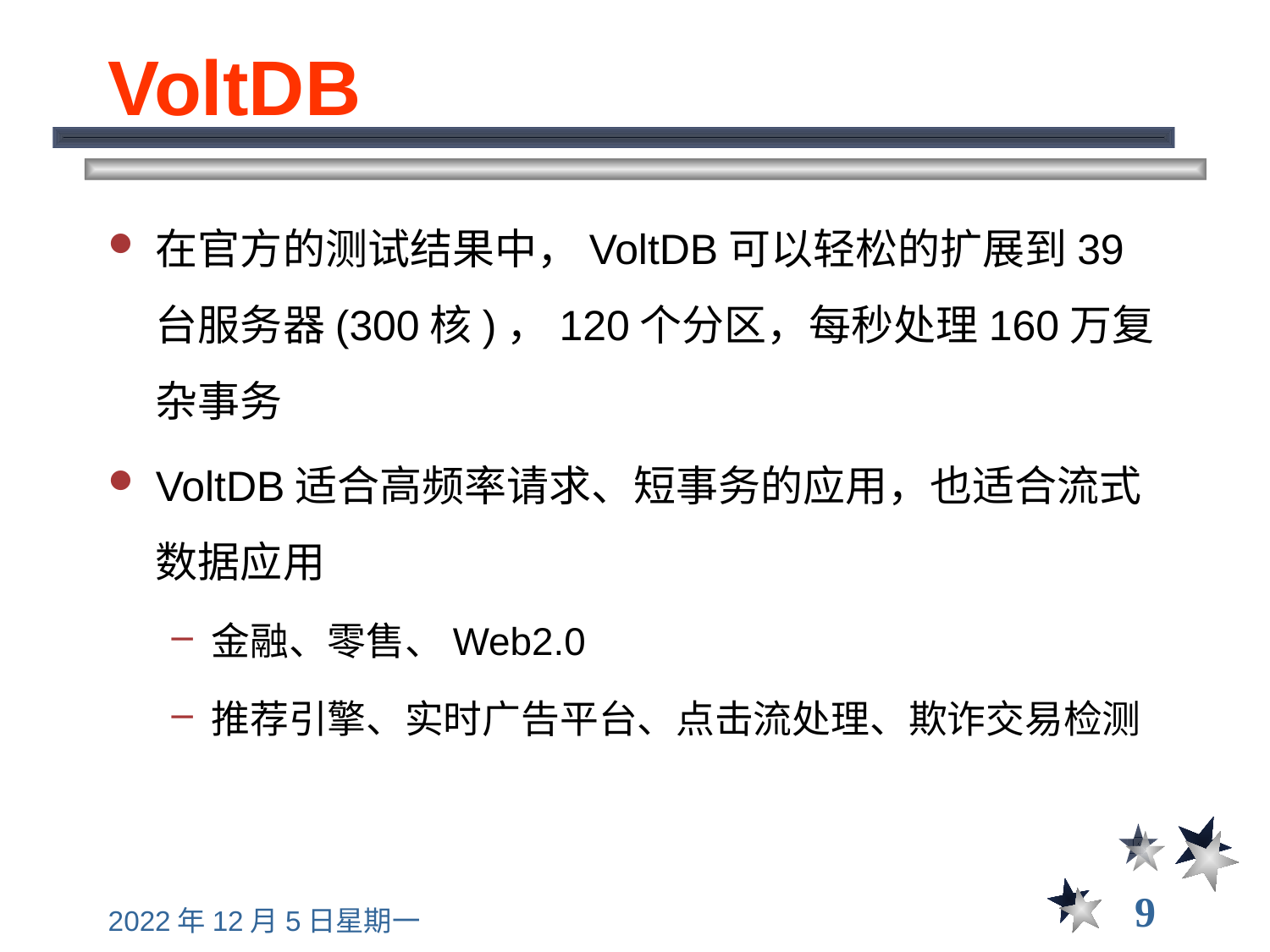

# VoltDB
在官方的测试结果中，VoltDB可以轻松的扩展到39台服务器(300核)，120个分区，每秒处理160万复杂事务
VoltDB适合高频率请求、短事务的应用，也适合流式数据应用
金融、零售、Web2.0
推荐引擎、实时广告平台、点击流处理、欺诈交易检测

9
2022年12月5日星期一
大数据管理----前言